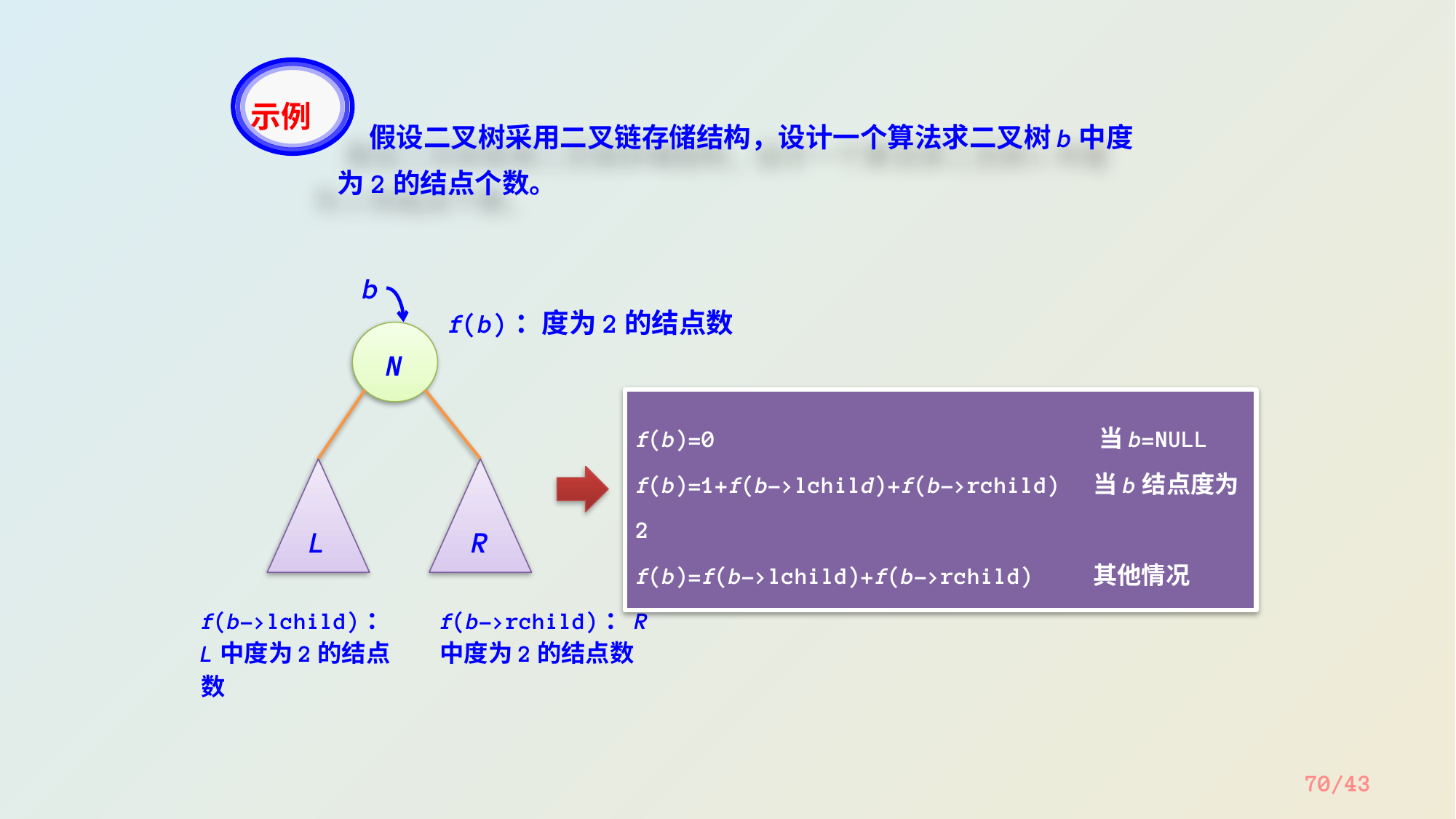

示例
    假设二叉树采用二叉链存储结构，设计一个算法求二叉树b中度为2的结点个数。
b

N
L
R
f(b)：度为2的结点数
f(b)=0		                  当b=NULL
f(b)=1+f(b->lchild)+f(b->rchild)  当b结点度为2
f(b)=f(b->lchild)+f(b->rchild)    其他情况

f(b->lchild)：L中度为2的结点数
f(b->rchild)：R中度为2的结点数
70/43